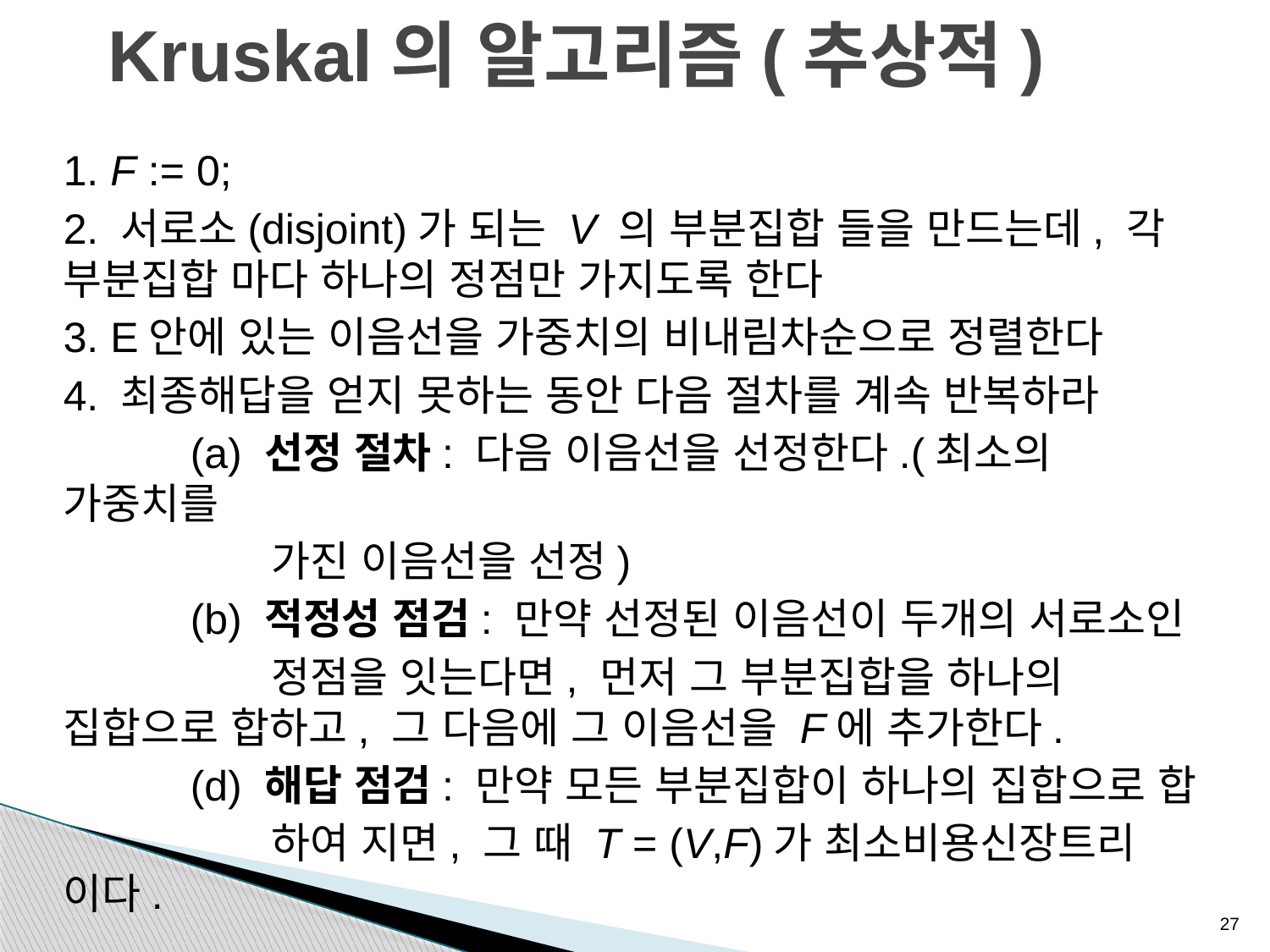

# Kruskal의 알고리즘(추상적)
	1. F := 0;
	2. 서로소(disjoint)가 되는 V 의 부분집합 들을 만드는데, 각 부분집합 마다 하나의 정점만 가지도록 한다
	3. E안에 있는 이음선을 가중치의 비내림차순으로 정렬한다
	4. 최종해답을 얻지 못하는 동안 다음 절차를 계속 반복하라
		(a) 선정 절차: 다음 이음선을 선정한다.(최소의 가중치를
		      가진 이음선을 선정)
		(b) 적정성 점검: 만약 선정된 이음선이 두개의 서로소인
		      정점을 잇는다면, 먼저 그 부분집합을 하나의 집합으로 합하고, 그 다음에 그 이음선을 F에 추가한다.
		(d) 해답 점검: 만약 모든 부분집합이 하나의 집합으로 합
		      하여 지면, 그 때 T = (V,F)가 최소비용신장트리 이다.
27